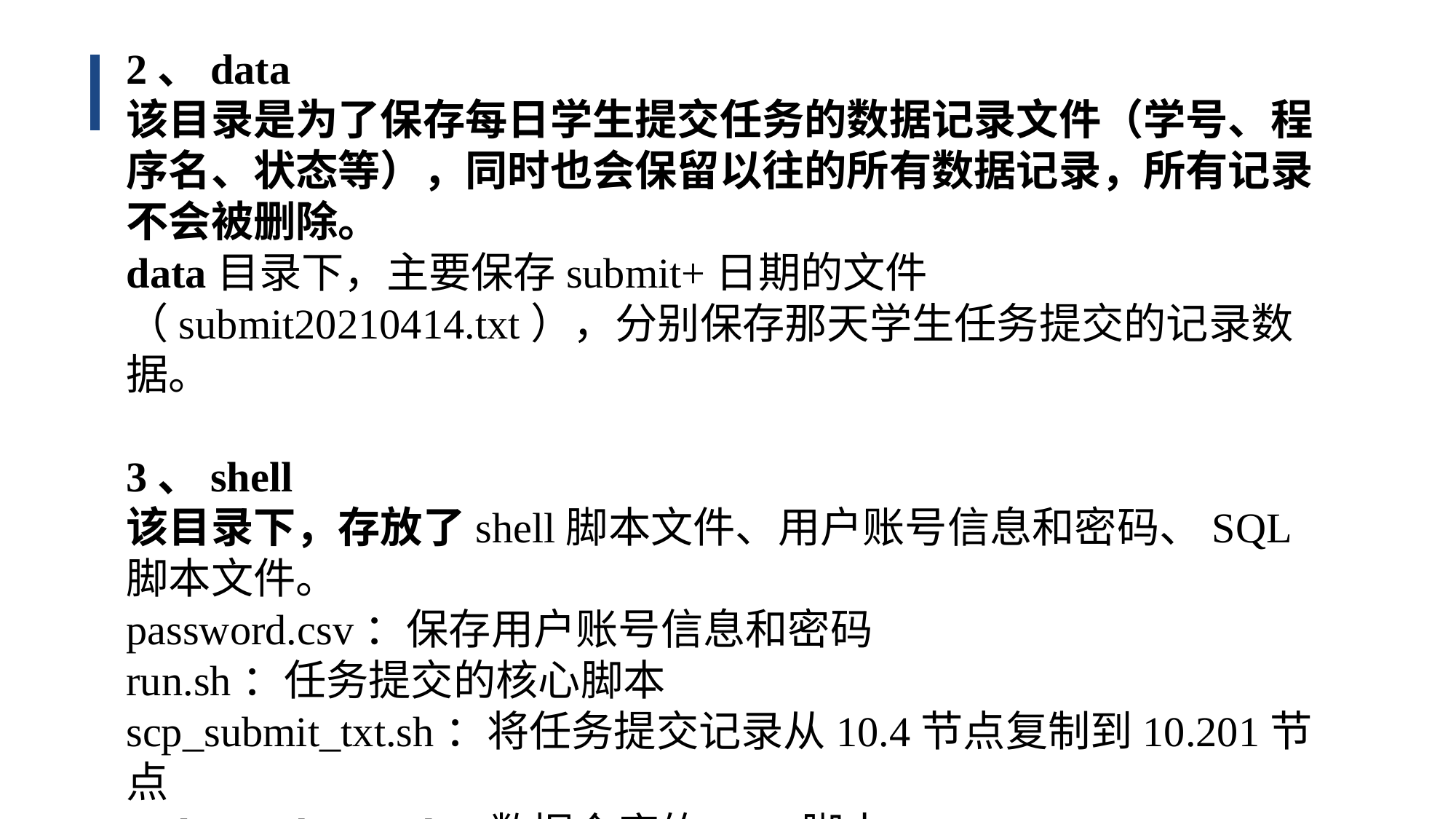

2、data该目录是为了保存每日学生提交任务的数据记录文件（学号、程序名、状态等），同时也会保留以往的所有数据记录，所有记录不会被删除。data目录下，主要保存submit+日期的文件（submit20210414.txt），分别保存那天学生任务提交的记录数据。
3、shell该目录下，存放了shell脚本文件、用户账号信息和密码、SQL脚本文件。password.csv：保存用户账号信息和密码run.sh：任务提交的核心脚本scp_submit_txt.sh：将任务提交记录从10.4节点复制到10.201节点update_submit.sql：数据仓库的SQL脚本update_day.sh：连接hive，执行update_submit.sql脚本